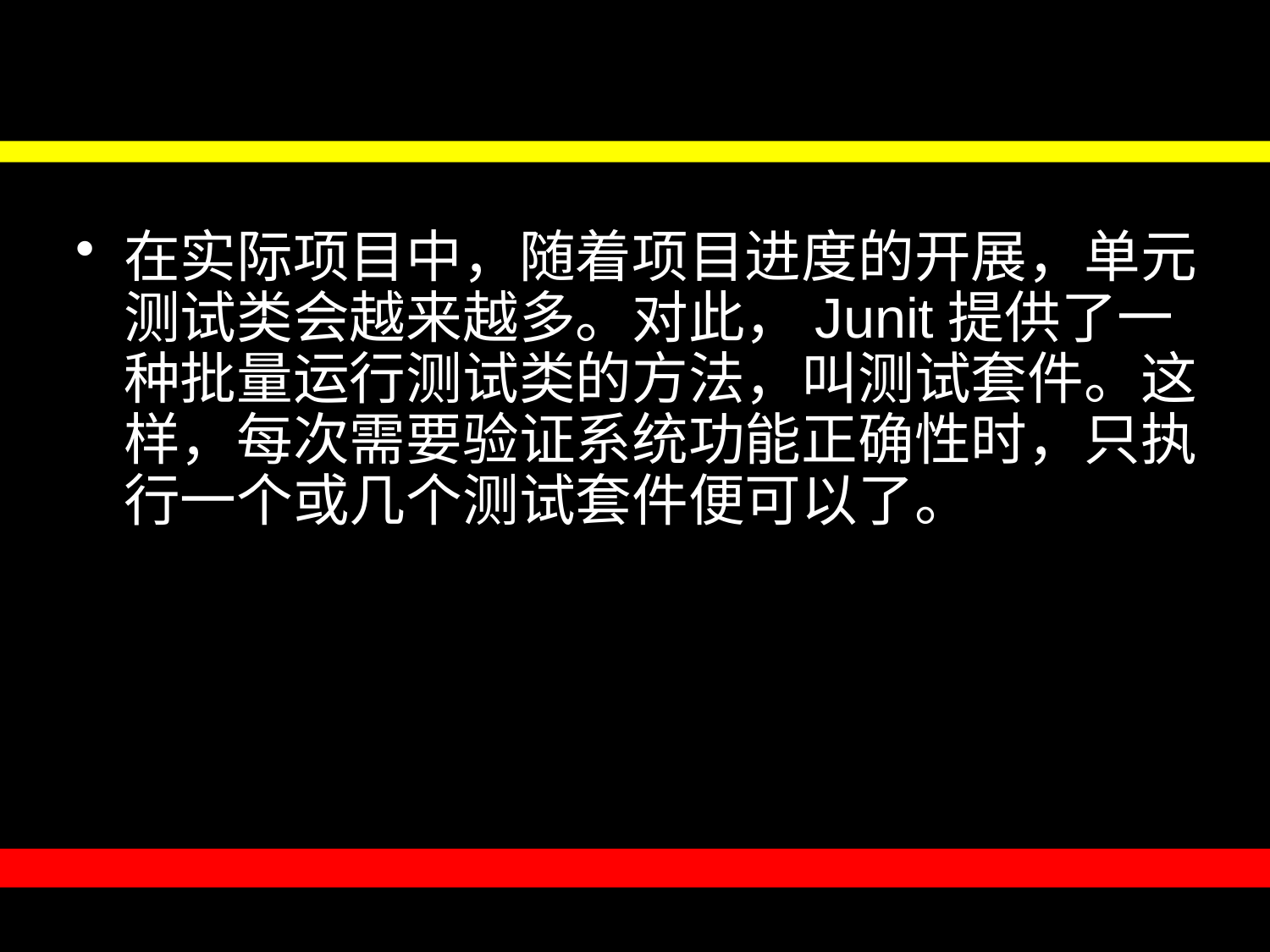

# te
在实际项目中，随着项目进度的开展，单元测试类会越来越多。对此，Junit提供了一种批量运行测试类的方法，叫测试套件。这样，每次需要验证系统功能正确性时，只执行一个或几个测试套件便可以了。